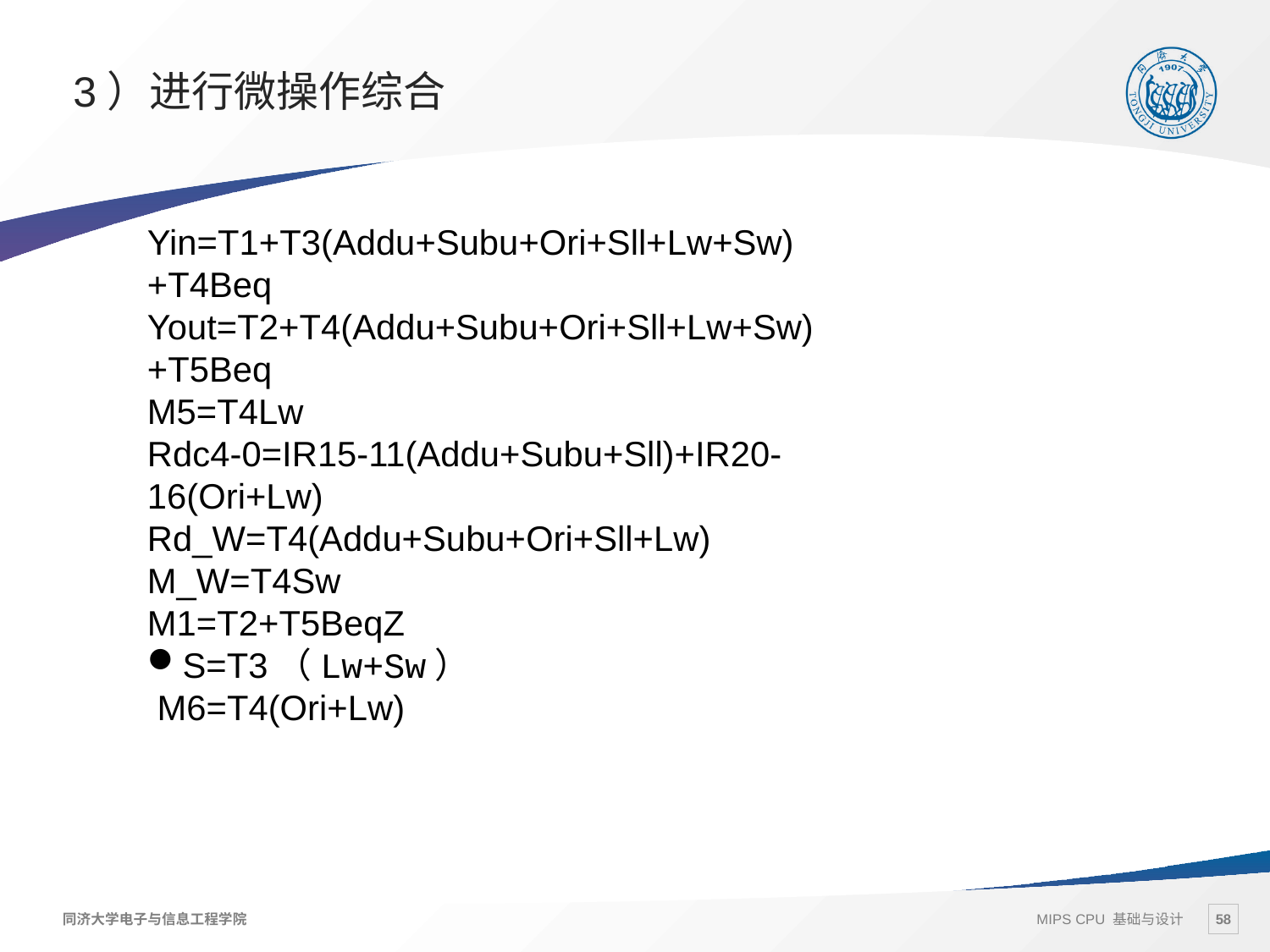

# 3）进行微操作综合
Yin=T1+T3(Addu+Subu+Ori+Sll+Lw+Sw)+T4BeqYout=T2+T4(Addu+Subu+Ori+Sll+Lw+Sw)+T5BeqM5=T4LwRdc4-0=IR15-11(Addu+Subu+Sll)+IR20-16(Ori+Lw)Rd_W=T4(Addu+Subu+Ori+Sll+Lw)M_W=T4SwM1=T2+T5BeqZS=T3（Lw+Sw）
 M6=T4(Ori+Lw)